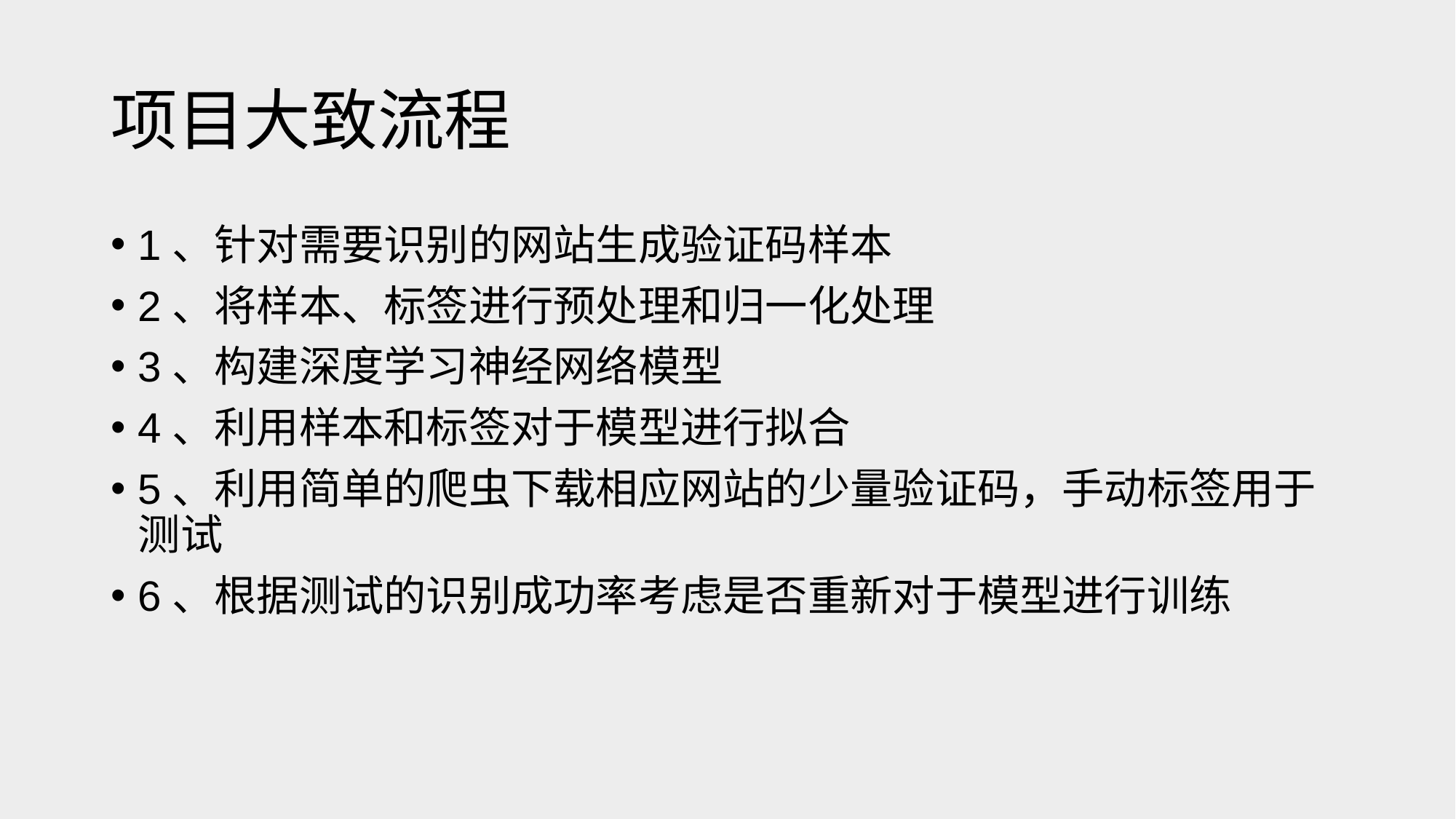

# 项目大致流程
1、针对需要识别的网站生成验证码样本
2、将样本、标签进行预处理和归一化处理
3、构建深度学习神经网络模型
4、利用样本和标签对于模型进行拟合
5、利用简单的爬虫下载相应网站的少量验证码，手动标签用于测试
6、根据测试的识别成功率考虑是否重新对于模型进行训练